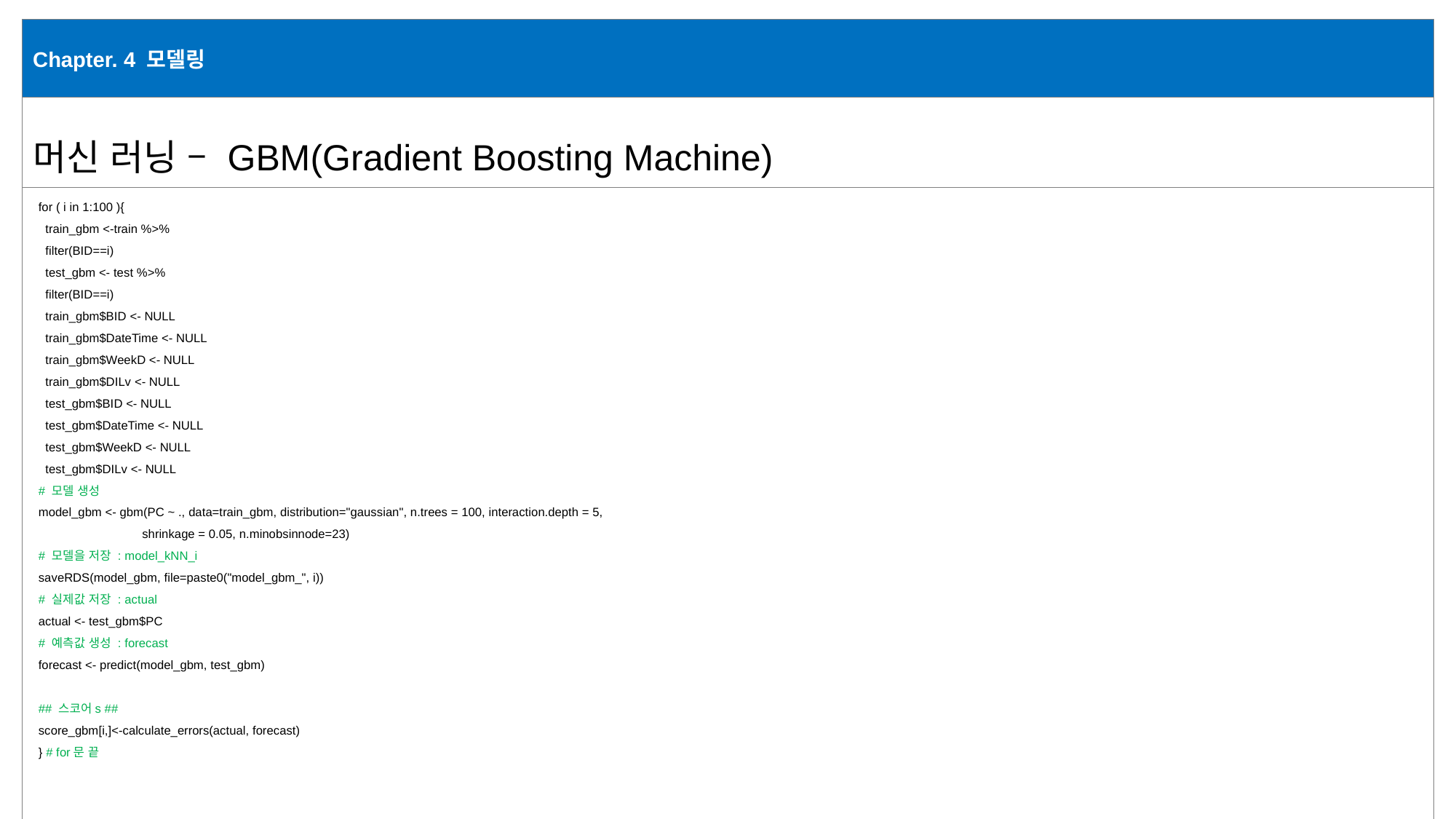

| Chapter. 4 모델링 |
| --- |
| 머신 러닝 – GBM(Gradient Boosting Machine) |
|  |
for ( i in 1:100 ){
  train_gbm <-train %>%
  filter(BID==i)
  test_gbm <- test %>%
  filter(BID==i)
  train_gbm$BID <- NULL
  train_gbm$DateTime <- NULL
  train_gbm$WeekD <- NULL
  train_gbm$DILv <- NULL
  test_gbm$BID <- NULL
  test_gbm$DateTime <- NULL
  test_gbm$WeekD <- NULL
  test_gbm$DILv <- NULL
# 모델 생성
model_gbm <- gbm(PC ~ ., data=train_gbm, distribution="gaussian", n.trees = 100, interaction.depth = 5,
                              shrinkage = 0.05, n.minobsinnode=23)
# 모델을 저장 : model_kNN_i
saveRDS(model_gbm, file=paste0("model_gbm_", i))
# 실제값 저장 : actual
actual <- test_gbm$PC
# 예측값 생성 : forecast
forecast <- predict(model_gbm, test_gbm)

## 스코어s ##
score_gbm[i,]<-calculate_errors(actual, forecast)
} # for문 끝